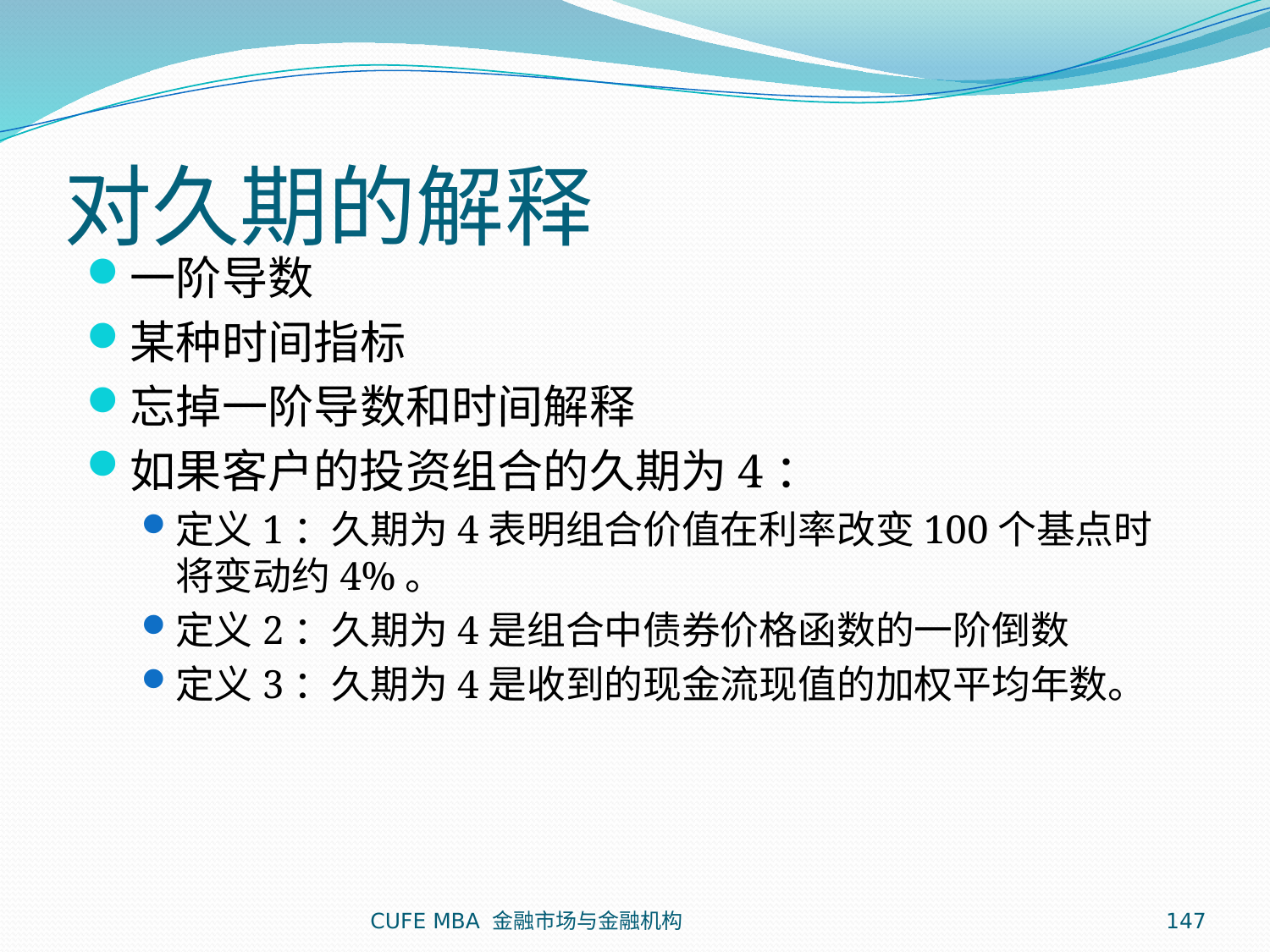

# 对久期的解释
一阶导数
某种时间指标
忘掉一阶导数和时间解释
如果客户的投资组合的久期为4：
定义1：久期为4表明组合价值在利率改变100个基点时将变动约4%。
定义2：久期为4是组合中债券价格函数的一阶倒数
定义3：久期为4是收到的现金流现值的加权平均年数。
CUFE MBA 金融市场与金融机构
147